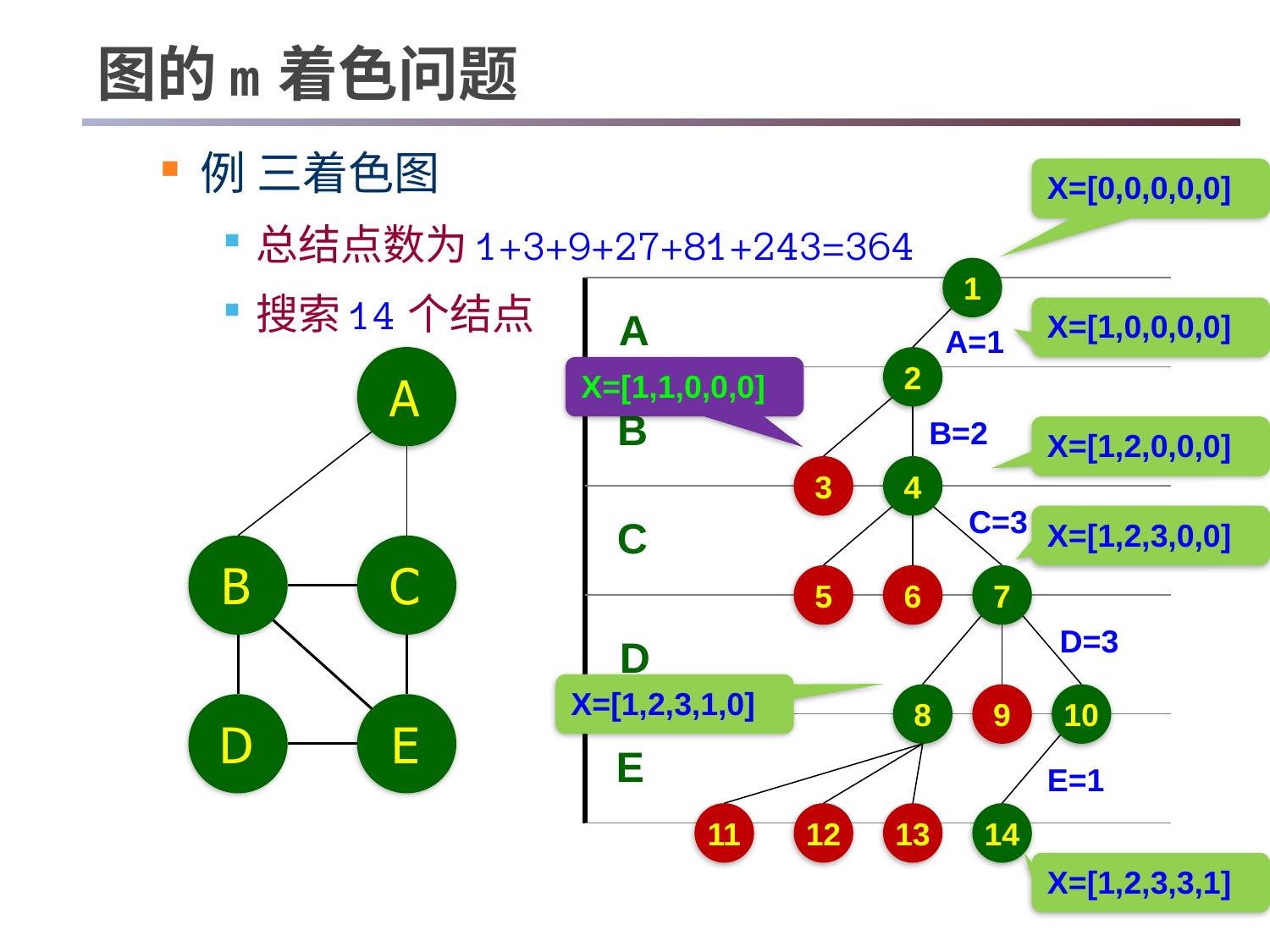

# 图的m着色问题
例 三着色图
总结点数为1+3+9+27+81+243=364
搜索14个结点
X=[0,0,0,0,0]
1
X=[1,0,0,0,0]
A
A=1
A
2
X=[1,1,0,0,0]
B
B=2
X=[1,2,0,0,0]
3
4
C=3
C
X=[1,2,3,0,0]
B
C
5
6
7
D=3
D
X=[1,2,3,1,0]
8
9
10
D
E
E
E=1
11
12
13
14
X=[1,2,3,3,1]